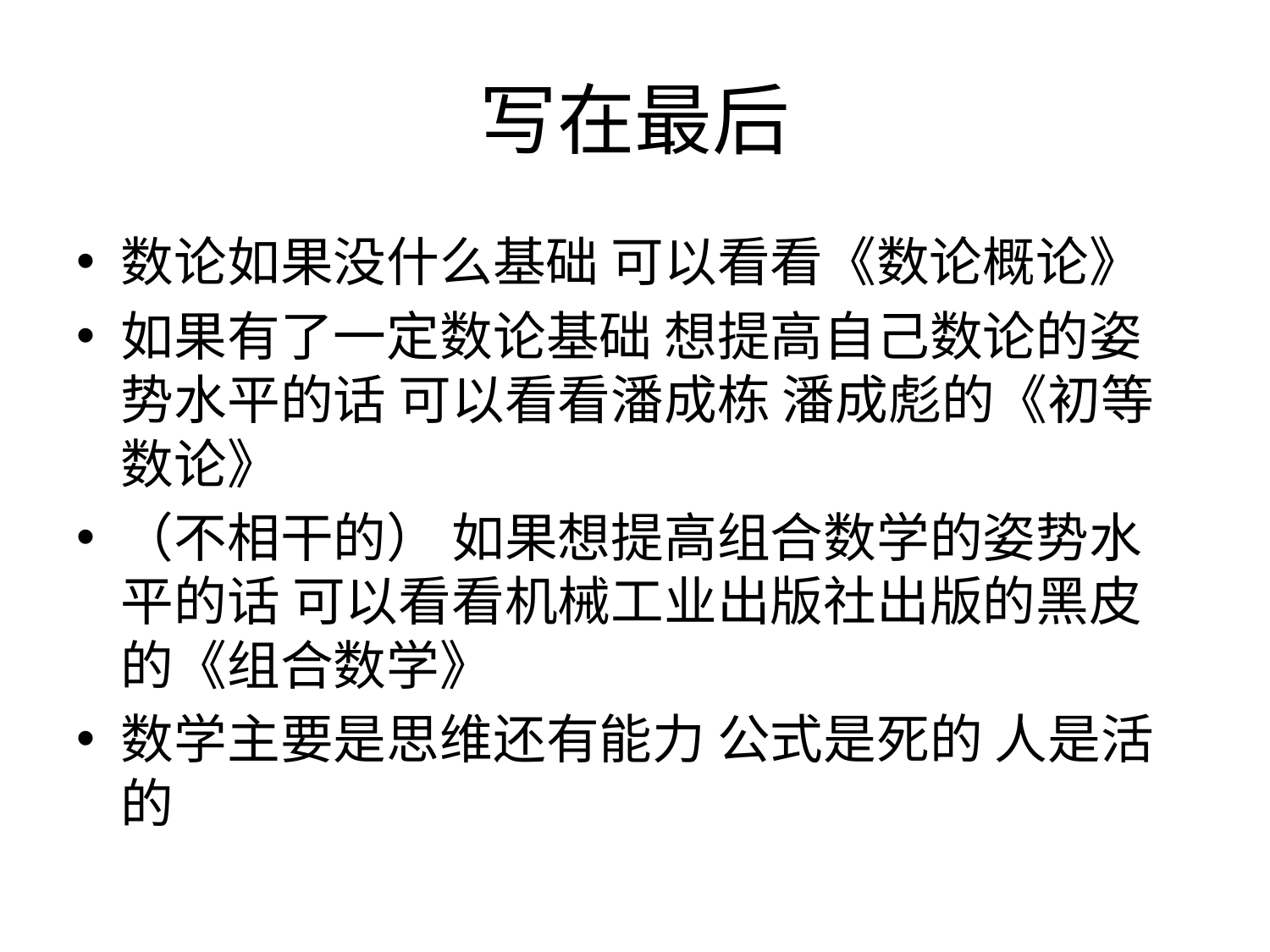

# 写在最后
数论如果没什么基础 可以看看《数论概论》
如果有了一定数论基础 想提高自己数论的姿势水平的话 可以看看潘成栋 潘成彪的《初等数论》
（不相干的） 如果想提高组合数学的姿势水平的话 可以看看机械工业出版社出版的黑皮的《组合数学》
数学主要是思维还有能力 公式是死的 人是活的